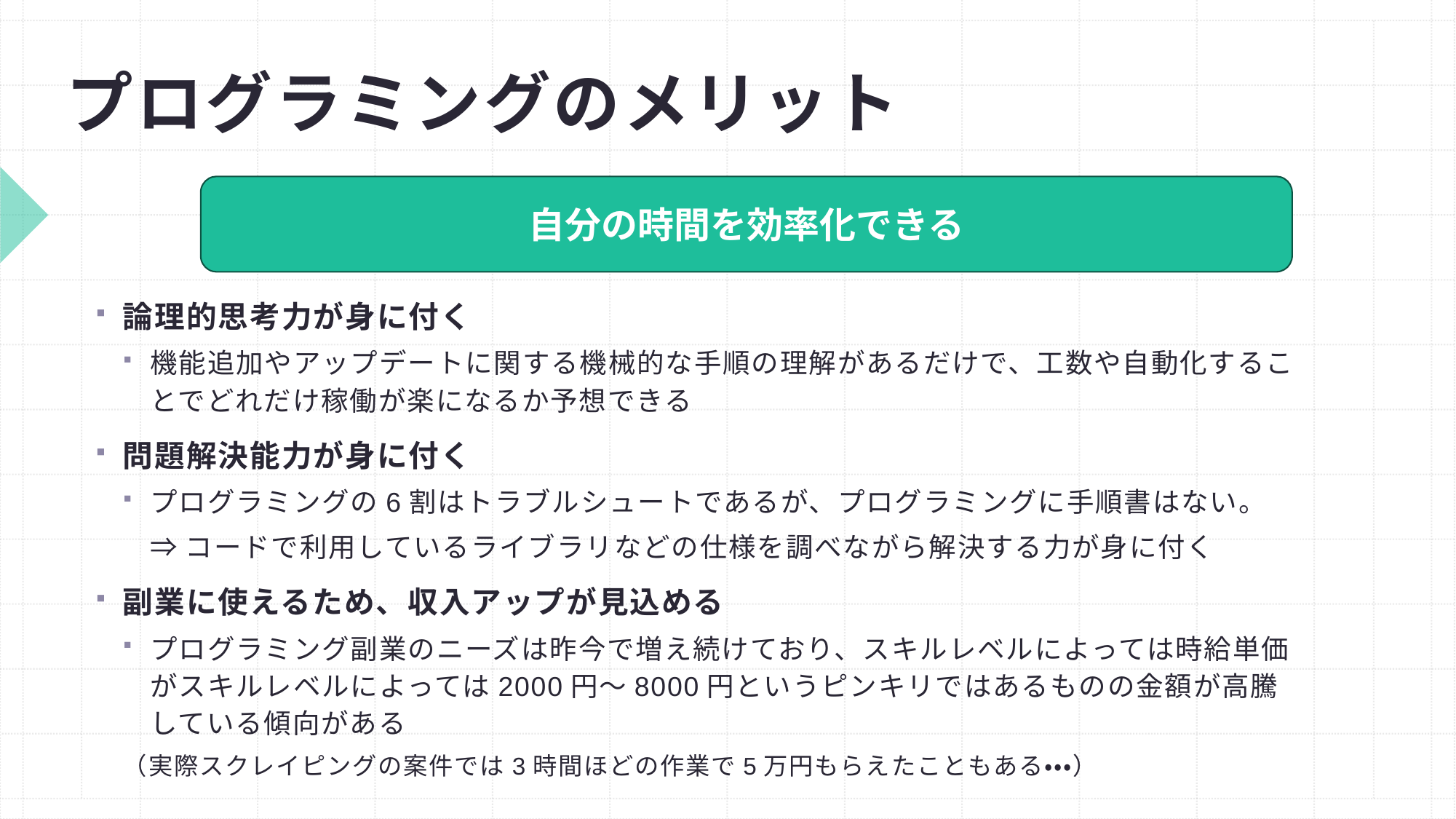

# プログラミングのメリット
自分の時間を効率化できる
論理的思考力が身に付く
機能追加やアップデートに関する機械的な手順の理解があるだけで、工数や自動化することでどれだけ稼働が楽になるか予想できる
問題解決能力が身に付く
プログラミングの6割はトラブルシュートであるが、プログラミングに手順書はない。
⇒コードで利用しているライブラリなどの仕様を調べながら解決する力が身に付く
副業に使えるため、収入アップが見込める
プログラミング副業のニーズは昨今で増え続けており、スキルレベルによっては時給単価がスキルレベルによっては2000円～8000円というピンキリではあるものの金額が高騰している傾向がある
（実際スクレイピングの案件では3時間ほどの作業で5万円もらえたこともある・・・）